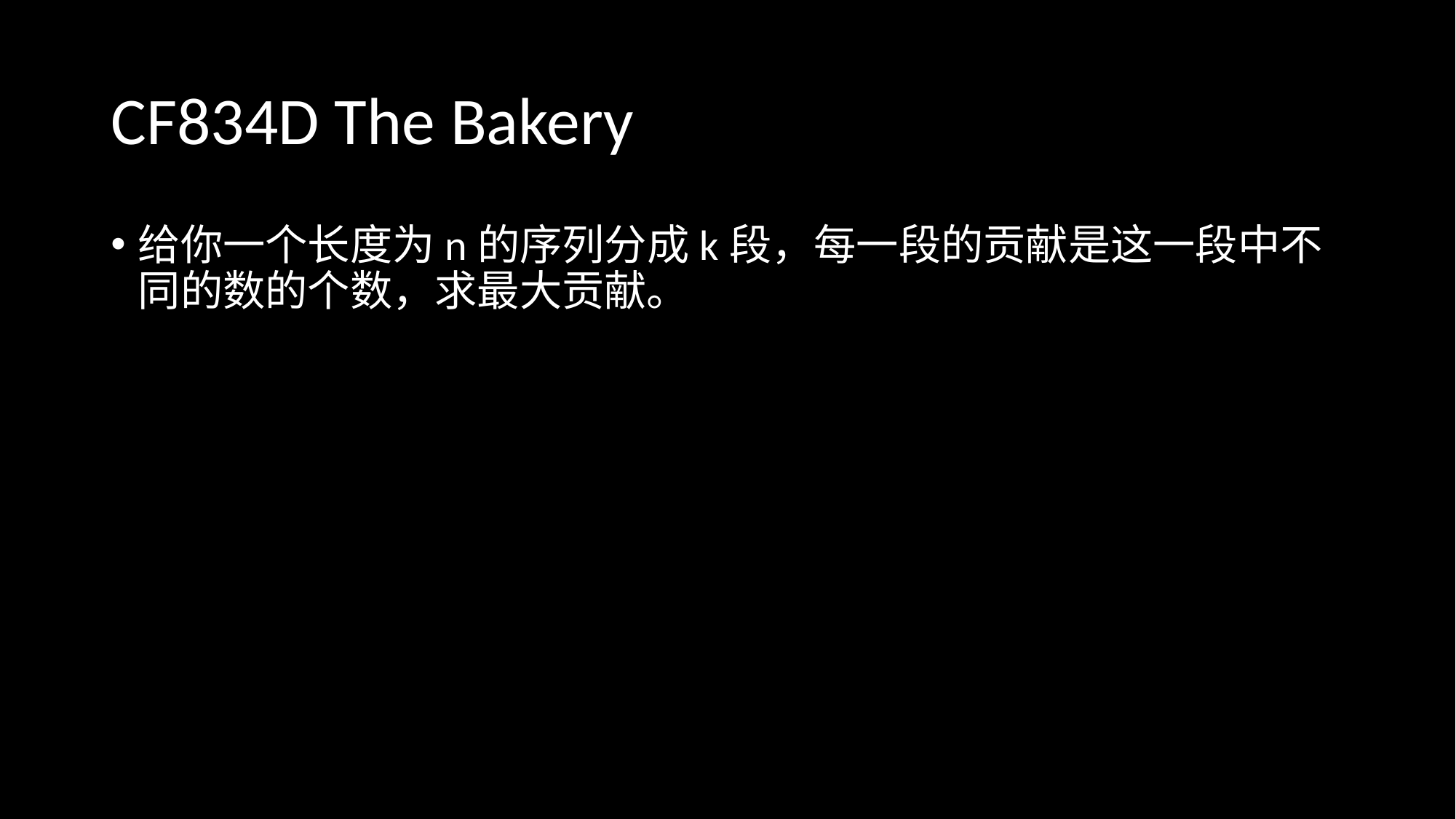

# CF834D The Bakery
给你一个长度为n的序列分成k段，每一段的贡献是这一段中不同的数的个数，求最大贡献。